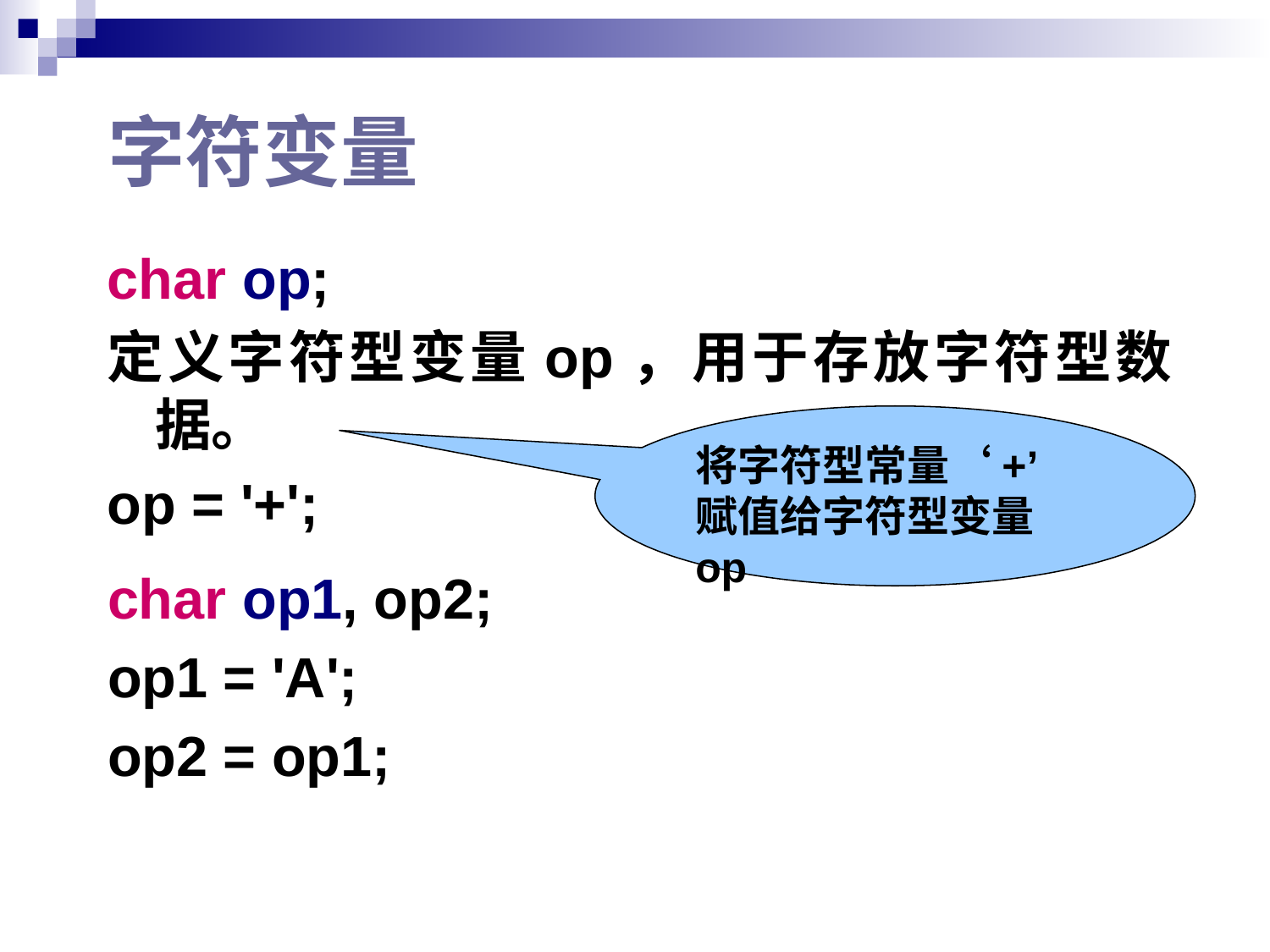

# 字符变量
char op;
定义字符型变量op，用于存放字符型数据。
op = '+';
将字符型常量‘+’
赋值给字符型变量op
char op1, op2;
op1 = 'A';
op2 = op1;